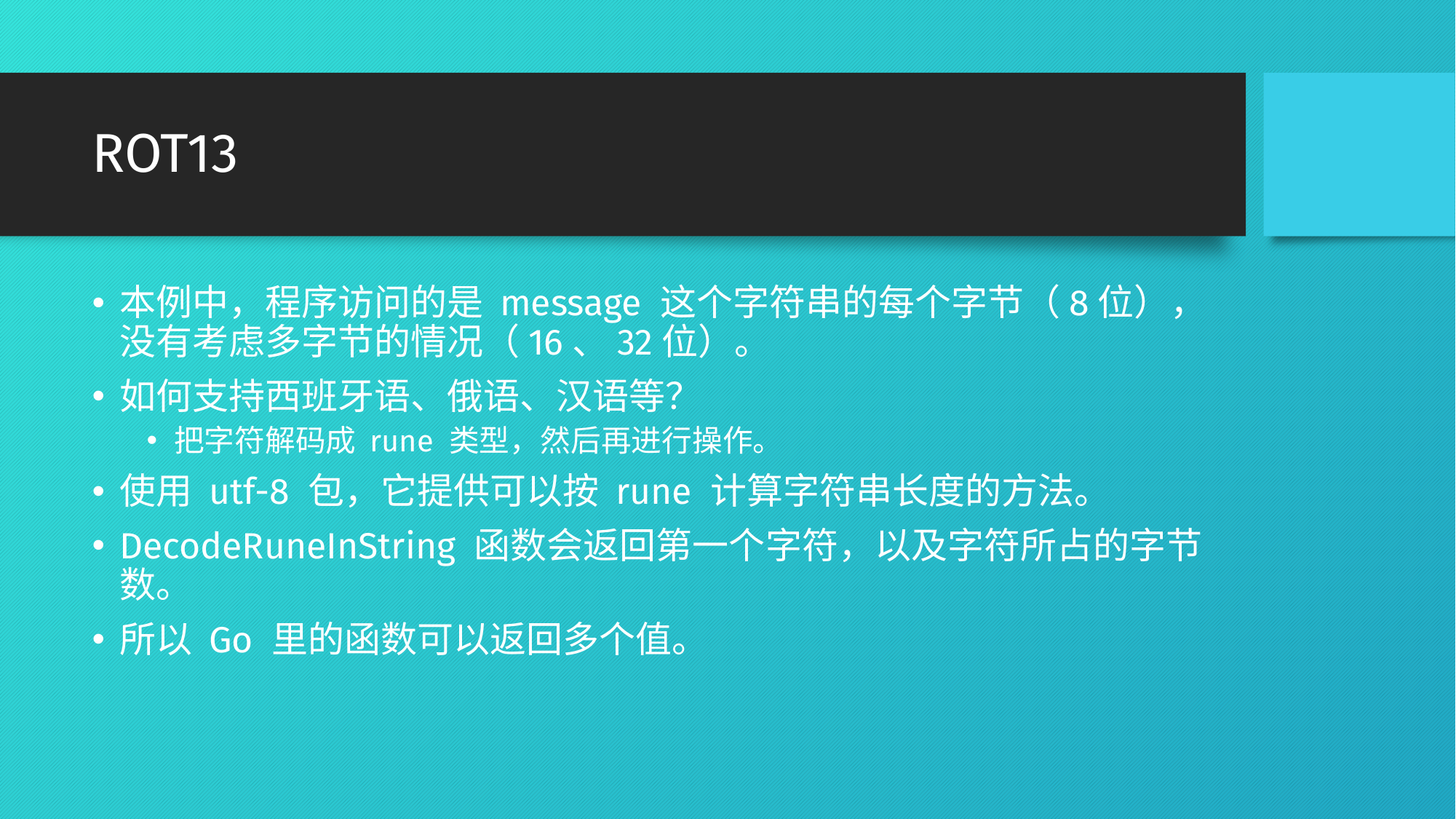

# ROT13
本例中，程序访问的是 message 这个字符串的每个字节（8位），没有考虑多字节的情况（16、32位）。
如何支持西班牙语、俄语、汉语等？
把字符解码成 rune 类型，然后再进行操作。
使用 utf-8 包，它提供可以按 rune 计算字符串长度的方法。
DecodeRuneInString 函数会返回第一个字符，以及字符所占的字节数。
所以 Go 里的函数可以返回多个值。